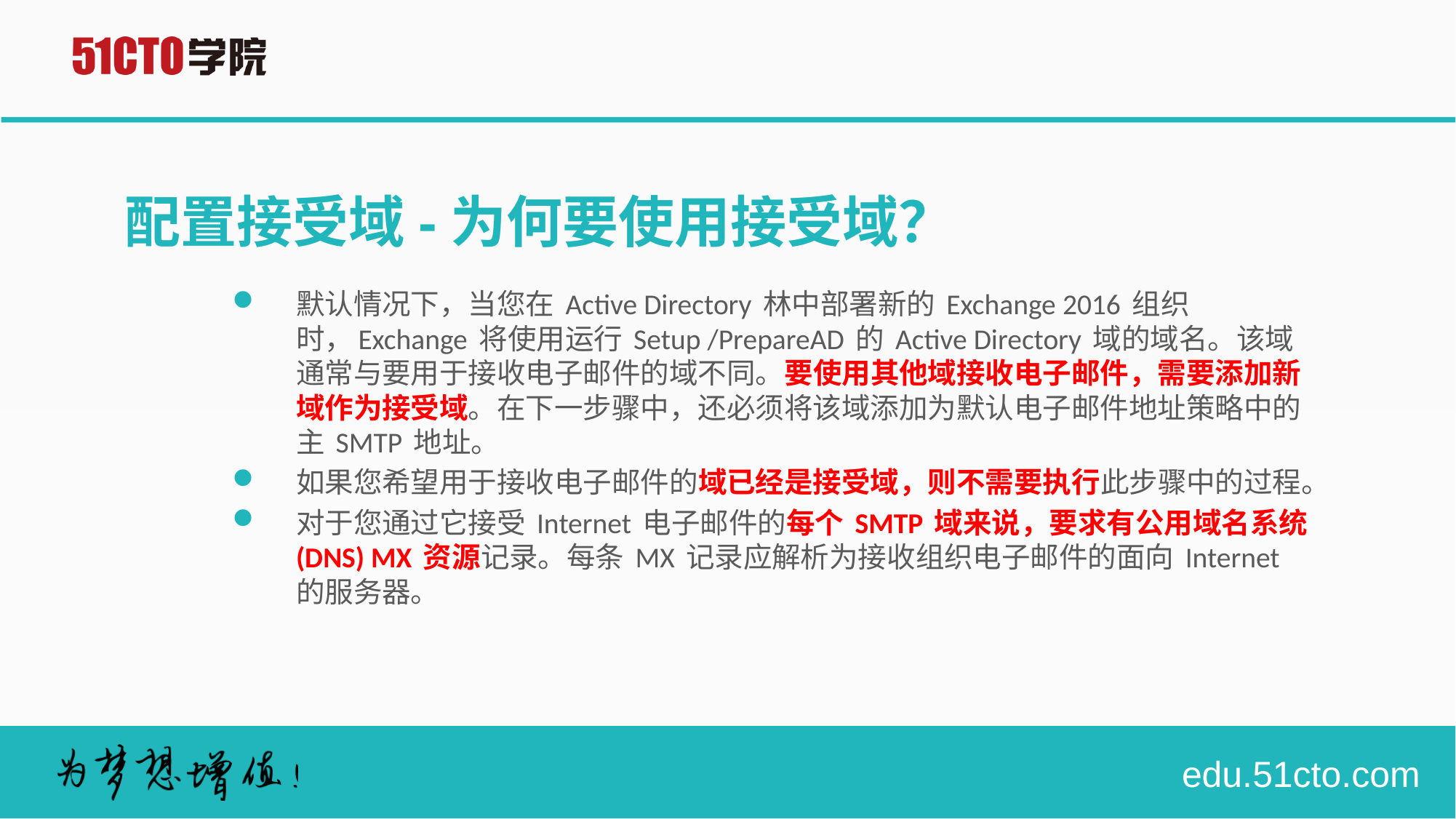

# 配置接受域-为何要使用接受域？
默认情况下，当您在 Active Directory 林中部署新的 Exchange 2016 组织时，Exchange 将使用运行 Setup /PrepareAD 的 Active Directory 域的域名。该域通常与要用于接收电子邮件的域不同。要使用其他域接收电子邮件，需要添加新域作为接受域。在下一步骤中，还必须将该域添加为默认电子邮件地址策略中的主 SMTP 地址。
如果您希望用于接收电子邮件的域已经是接受域，则不需要执行此步骤中的过程。
对于您通过它接受 Internet 电子邮件的每个 SMTP 域来说，要求有公用域名系统 (DNS) MX 资源记录。每条 MX 记录应解析为接收组织电子邮件的面向 Internet 的服务器。